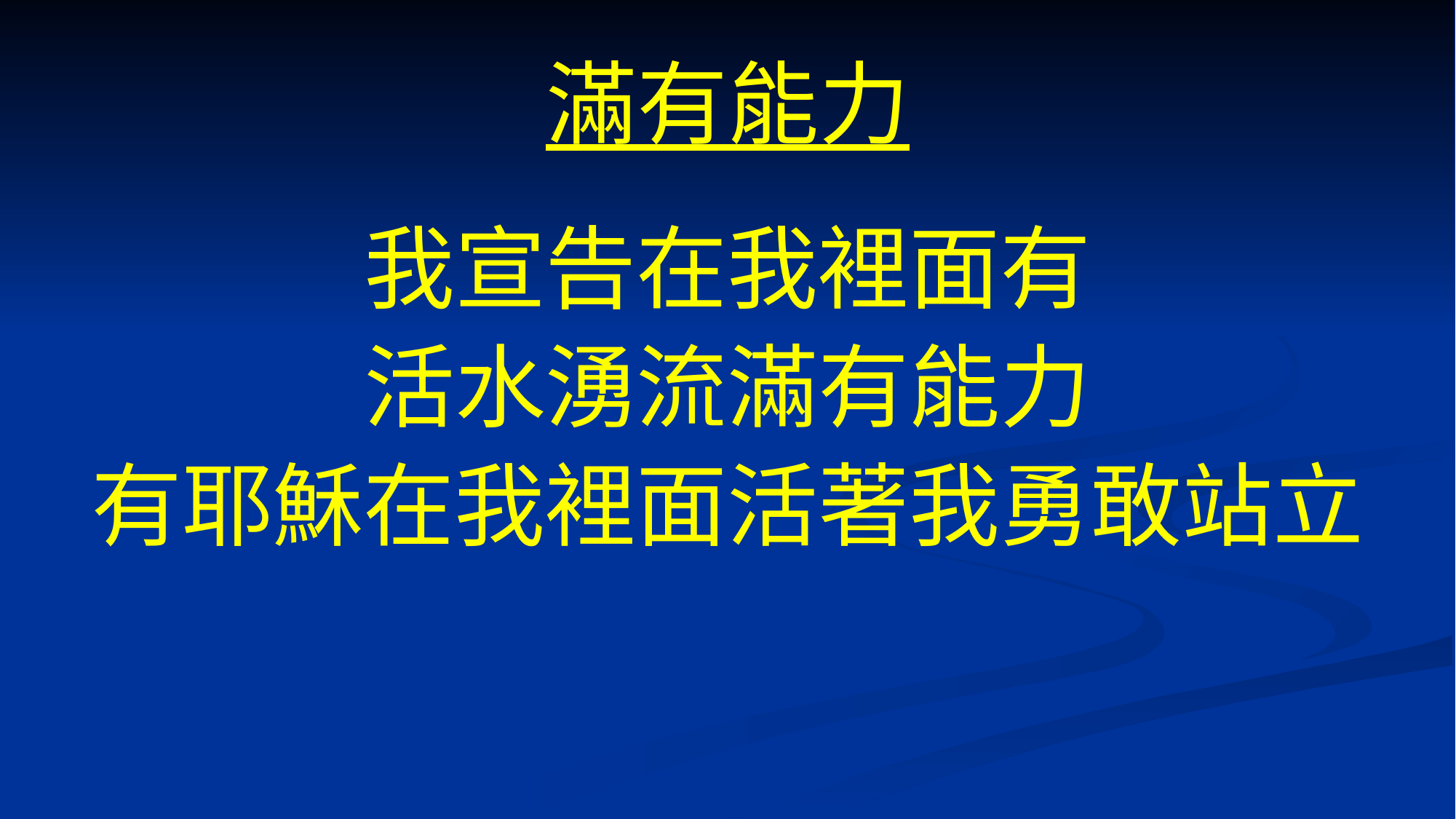

# 滿有能力
我宣告在我裡面有
活水湧流滿有能力
有耶穌在我裡面活著我勇敢站立